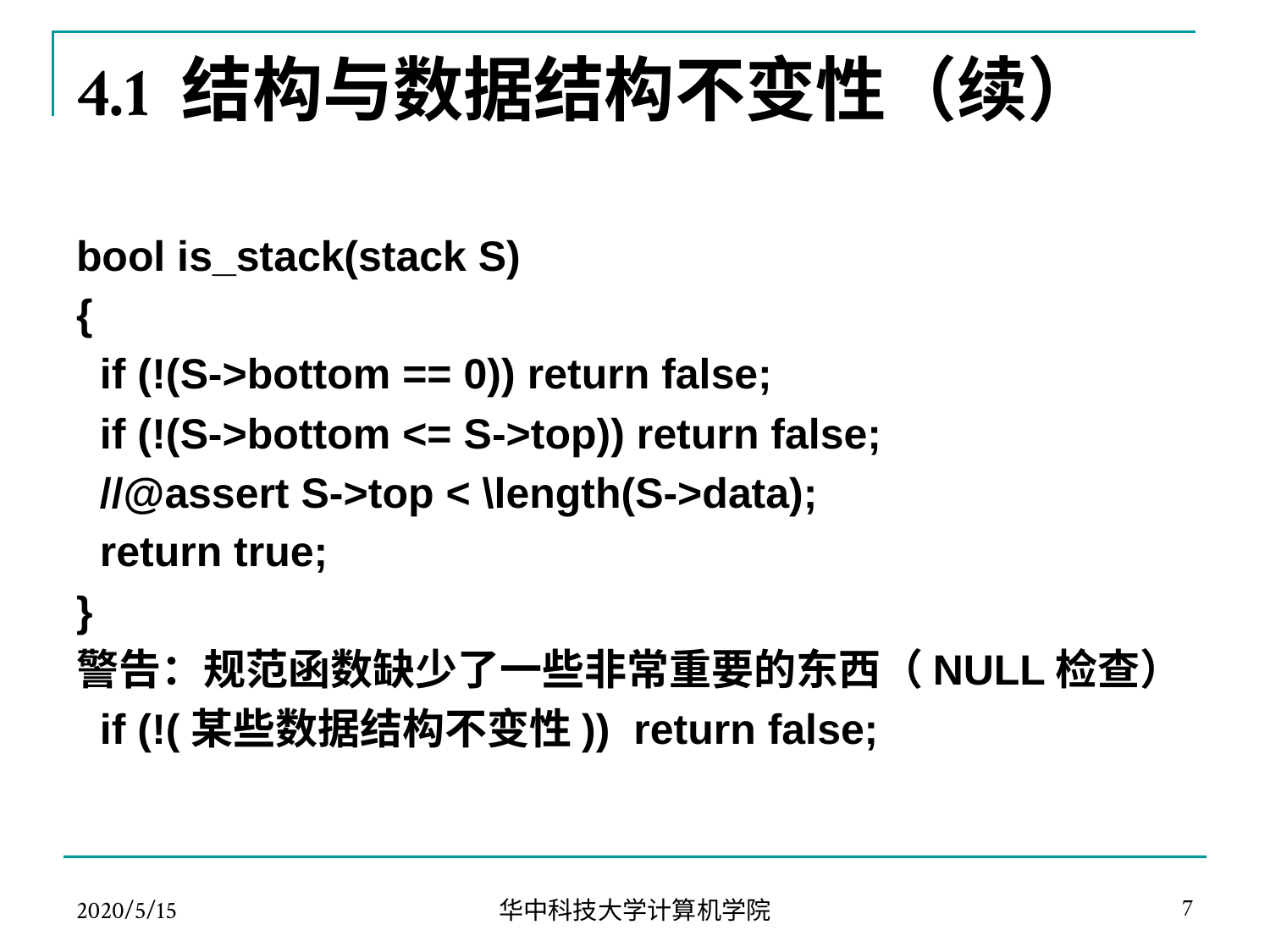

# 4.1 结构与数据结构不变性（续）
bool is_stack(stack S)
{
  if (!(S->bottom == 0)) return false;
  if (!(S->bottom <= S->top)) return false;
  //@assert S->top < \length(S->data);
  return true;
}
警告：规范函数缺少了一些非常重要的东西（NULL检查）
  if (!(某些数据结构不变性))  return false;
2020/5/15
7
华中科技大学计算机学院